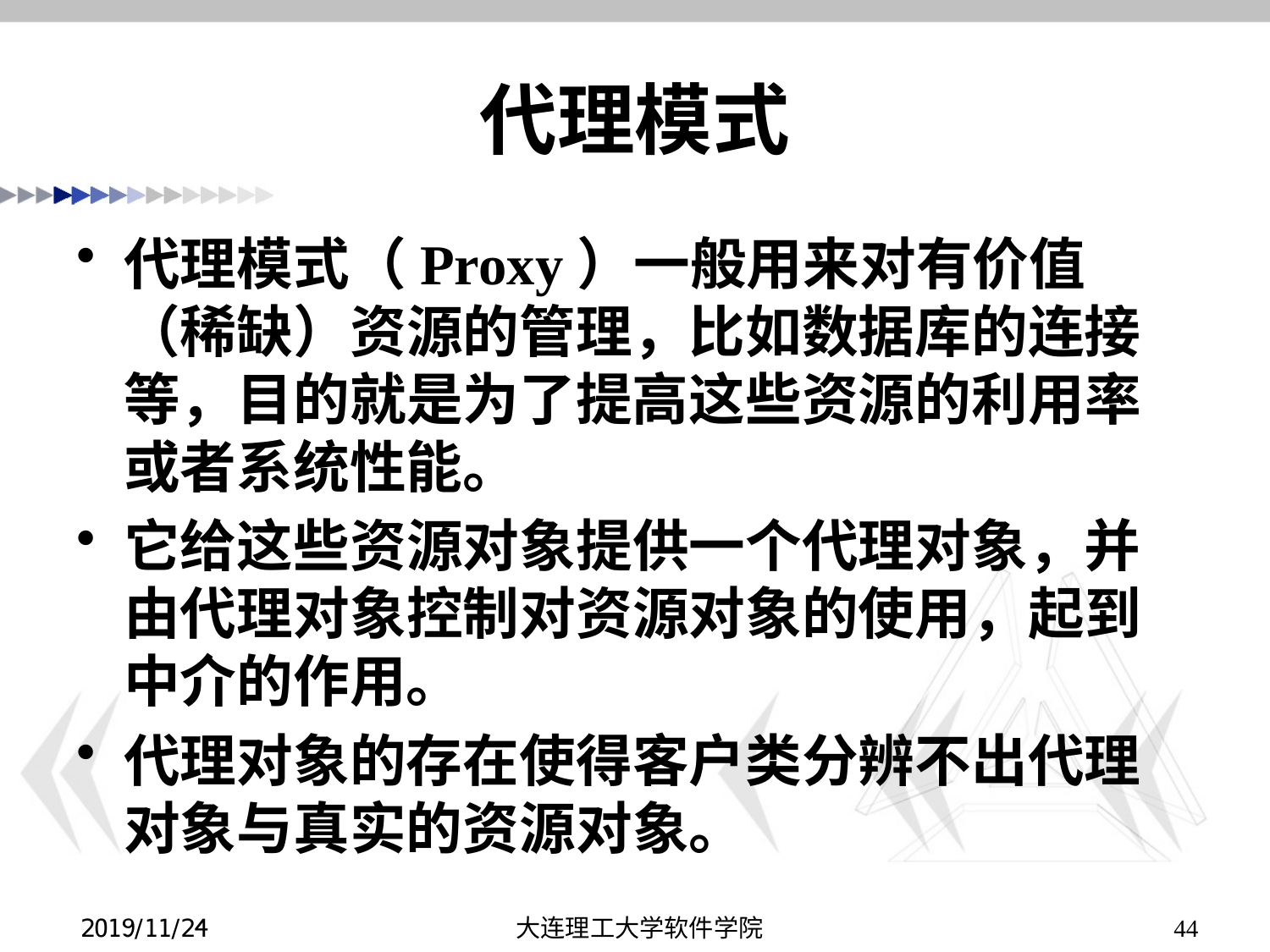

# 代理模式
代理模式（Proxy）一般用来对有价值（稀缺）资源的管理，比如数据库的连接等，目的就是为了提高这些资源的利用率或者系统性能。
它给这些资源对象提供一个代理对象，并由代理对象控制对资源对象的使用，起到中介的作用。
代理对象的存在使得客户类分辨不出代理对象与真实的资源对象。
2019/11/24
大连理工大学软件学院
44